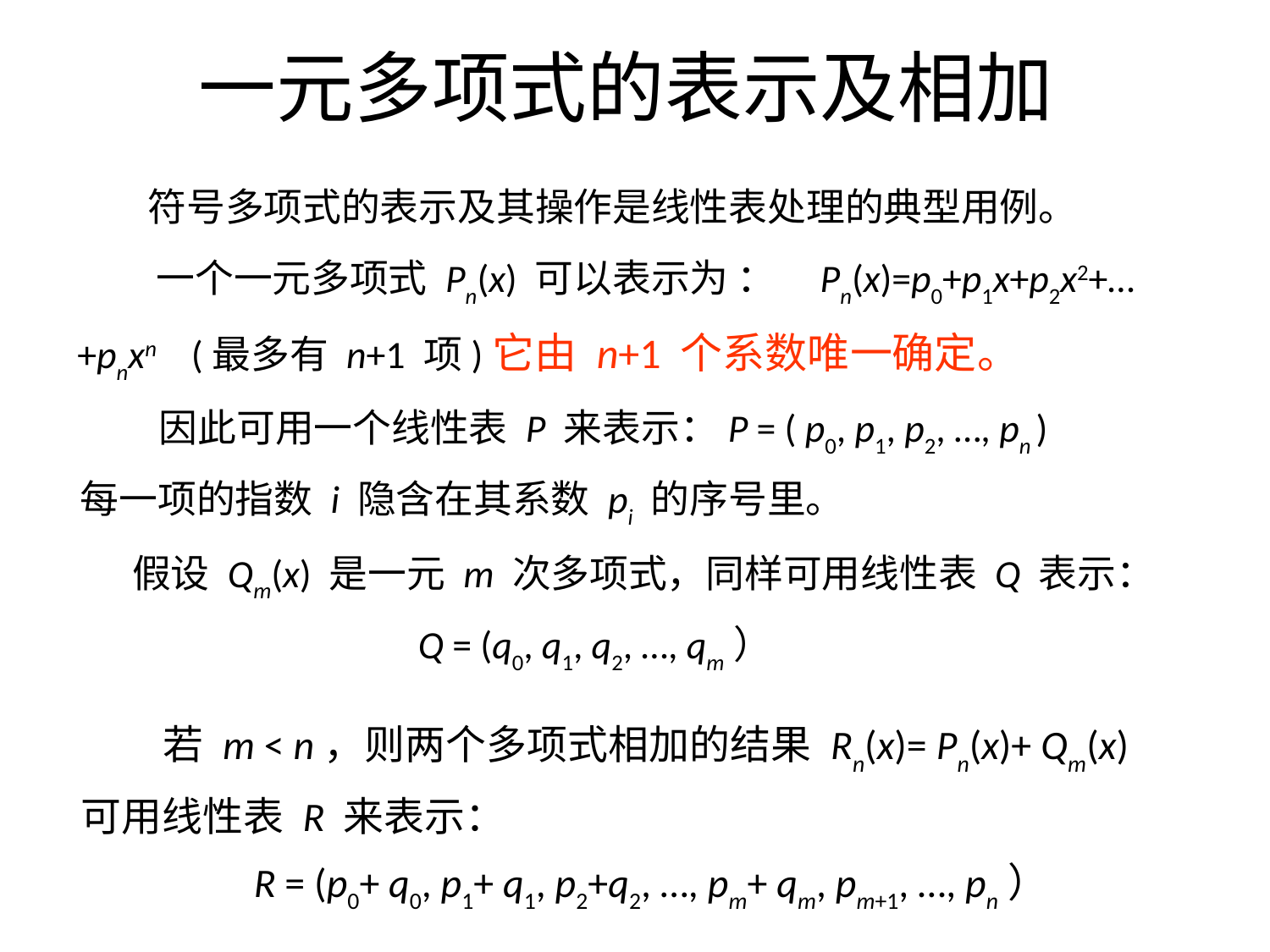

# 一元多项式的表示及相加
       符号多项式的表示及其操作是线性表处理的典型用例。
        一个一元多项式 Pn(x) 可以表示为 ：    Pn(x)=p0+p1x+p2x2+…+pnxn    (最多有 n+1 项)它由 n+1 个系数唯一确定。
        因此可用一个线性表 P 来表示：P = ( p0, p1, p2, …, pn )
每一项的指数 i 隐含在其系数 pi 的序号里。
        假设 Qm(x) 是一元 m 次多项式，同样可用线性表 Q 表示：
                                          Q = (q0, q1, q2, …, qm）

        若 m < n，则两个多项式相加的结果 Rn(x)= Pn(x)+ Qm(x)
可用线性表 R 来表示：
                   R = (p0+ q0, p1+ q1, p2+q2, …, pm+ qm, pm+1, …, pn）